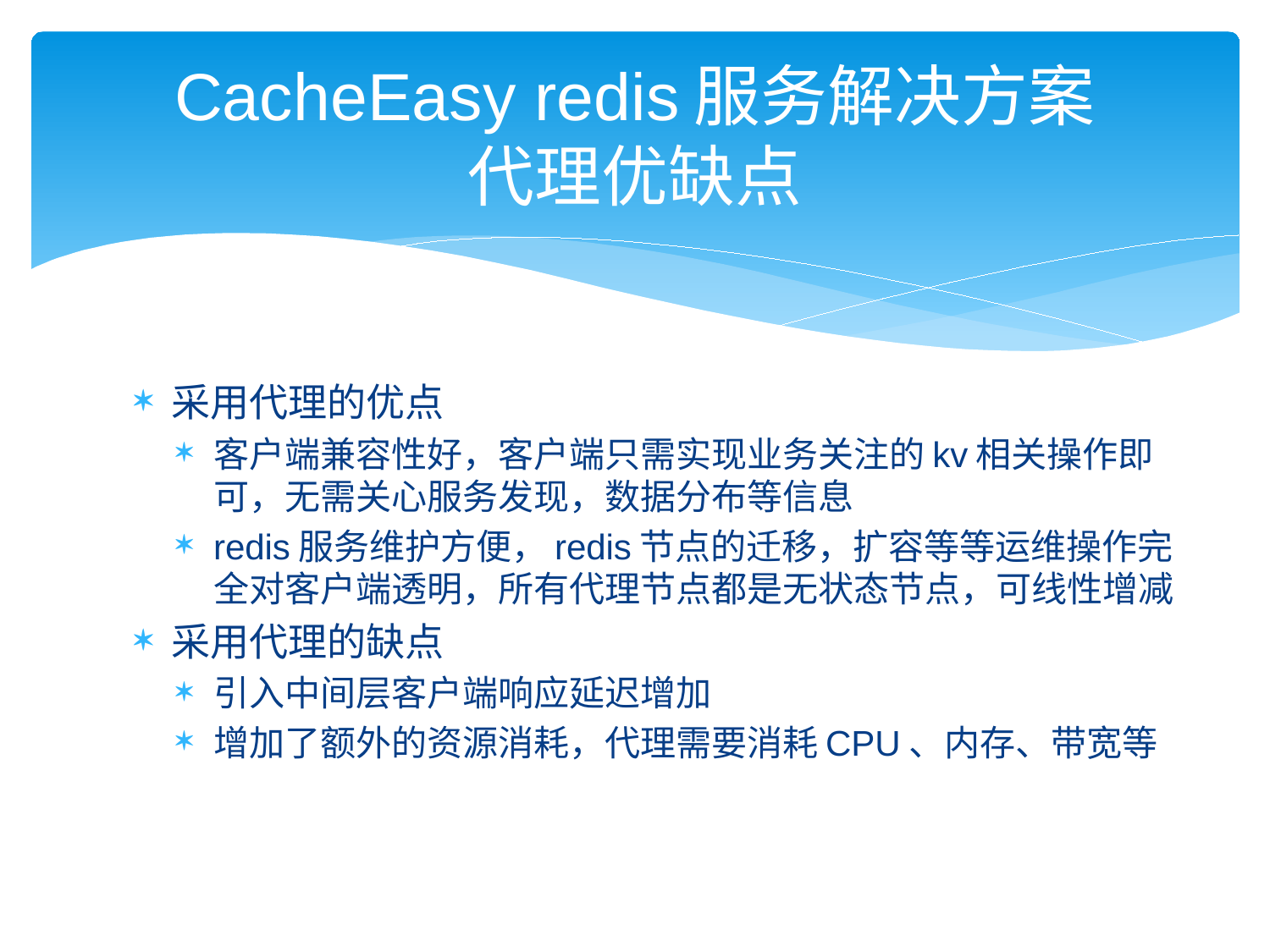

# CacheEasy redis服务解决方案 代理优缺点
采用代理的优点
客户端兼容性好，客户端只需实现业务关注的kv相关操作即可，无需关心服务发现，数据分布等信息
redis服务维护方便，redis节点的迁移，扩容等等运维操作完全对客户端透明，所有代理节点都是无状态节点，可线性增减
采用代理的缺点
引入中间层客户端响应延迟增加
增加了额外的资源消耗，代理需要消耗CPU、内存、带宽等